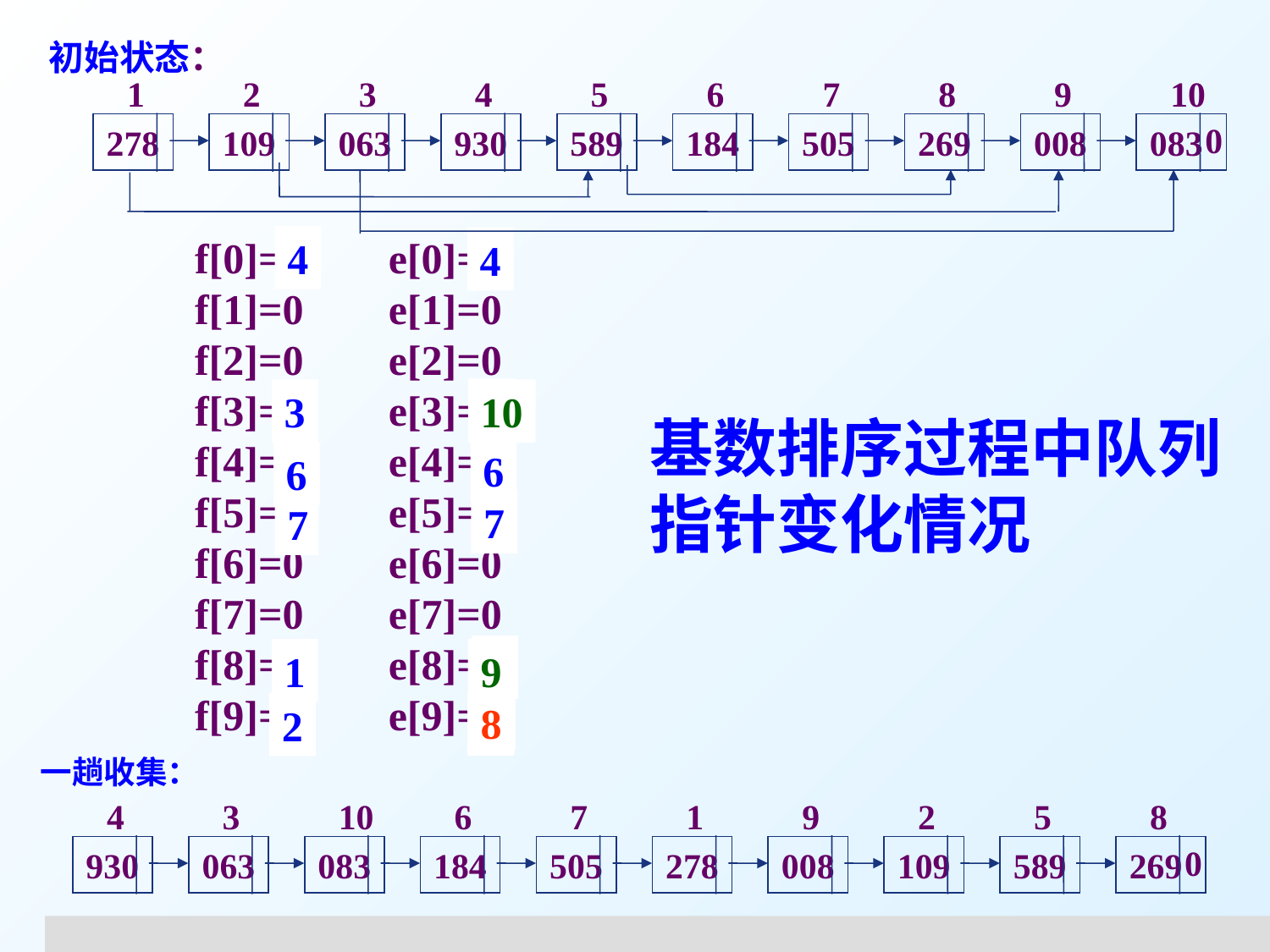

初始状态：
1
2
3
4
5
6
7
8
9
10
0

278
109

063

930

589

184

505

269

008

083

f[0]=0        e[0]=0
f[1]=0        e[1]=0
f[2]=0        e[2]=0
f[3]=0        e[3]=0
f[4]=0        e[4]=0
f[5]=0        e[5]=0
f[6]=0        e[6]=0
f[7]=0        e[7]=0
f[8]=0        e[8]=0
f[9]=0        e[9]=0
4
4
3
3
10
基数排序过程中队列
指针变化情况
6
6
7
7
1
1
9
2
8
5
2
一趟收集：

4
3
10
6
7
1
9
2
5
8
0

930
063

083

184

505

278

008

109

589

269